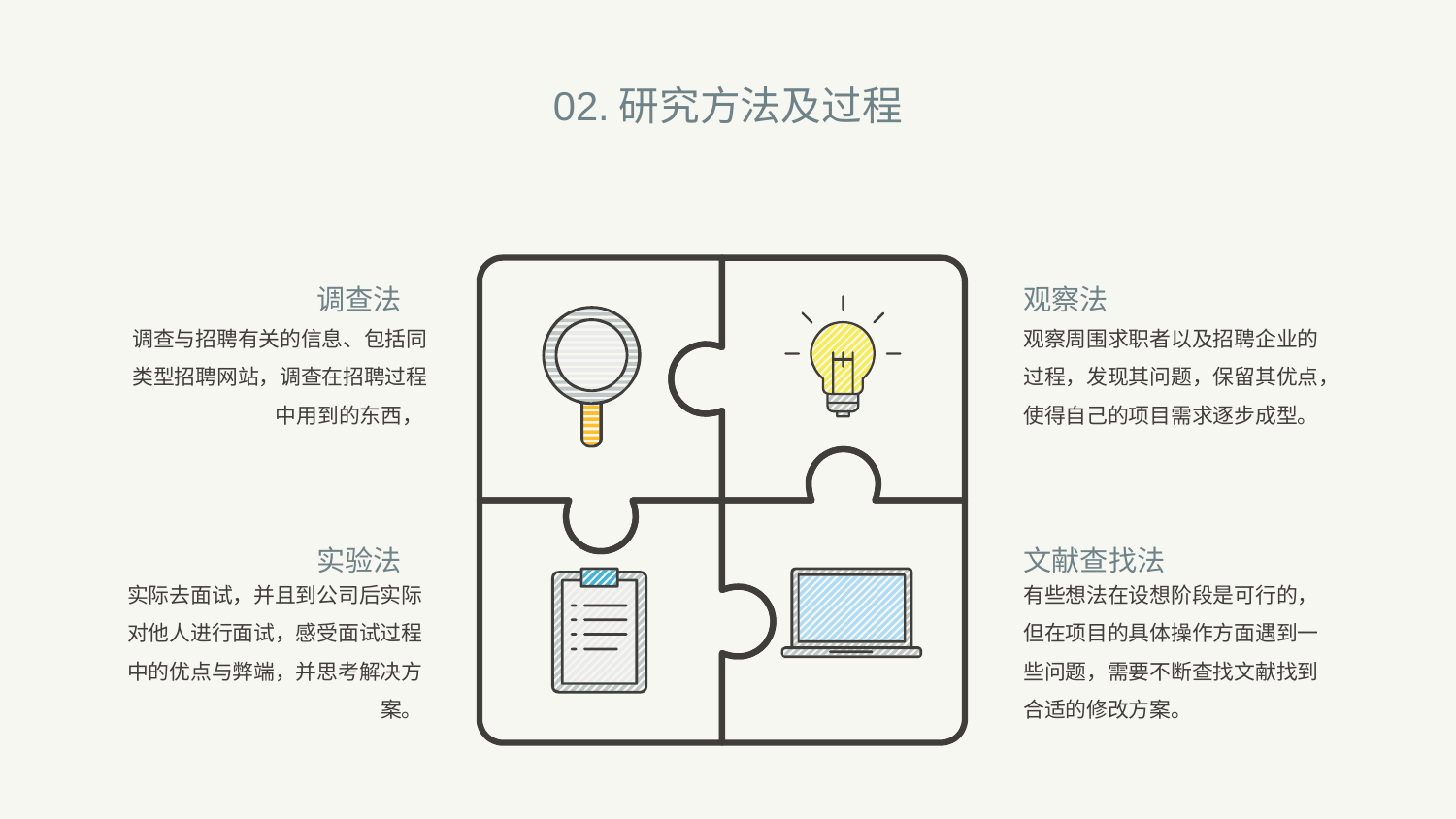

02.研究方法及过程

调查法
观察法

调查与招聘有关的信息、包括同类型招聘网站，调查在招聘过程中用到的东西，

观察周围求职者以及招聘企业的过程，发现其问题，保留其优点，使得自己的项目需求逐步成型。
实验法
文献查找法
实际去面试，并且到公司后实际对他人进行面试，感受面试过程中的优点与弊端，并思考解决方案。
有些想法在设想阶段是可行的，但在项目的具体操作方面遇到一些问题，需要不断查找文献找到合适的修改方案。